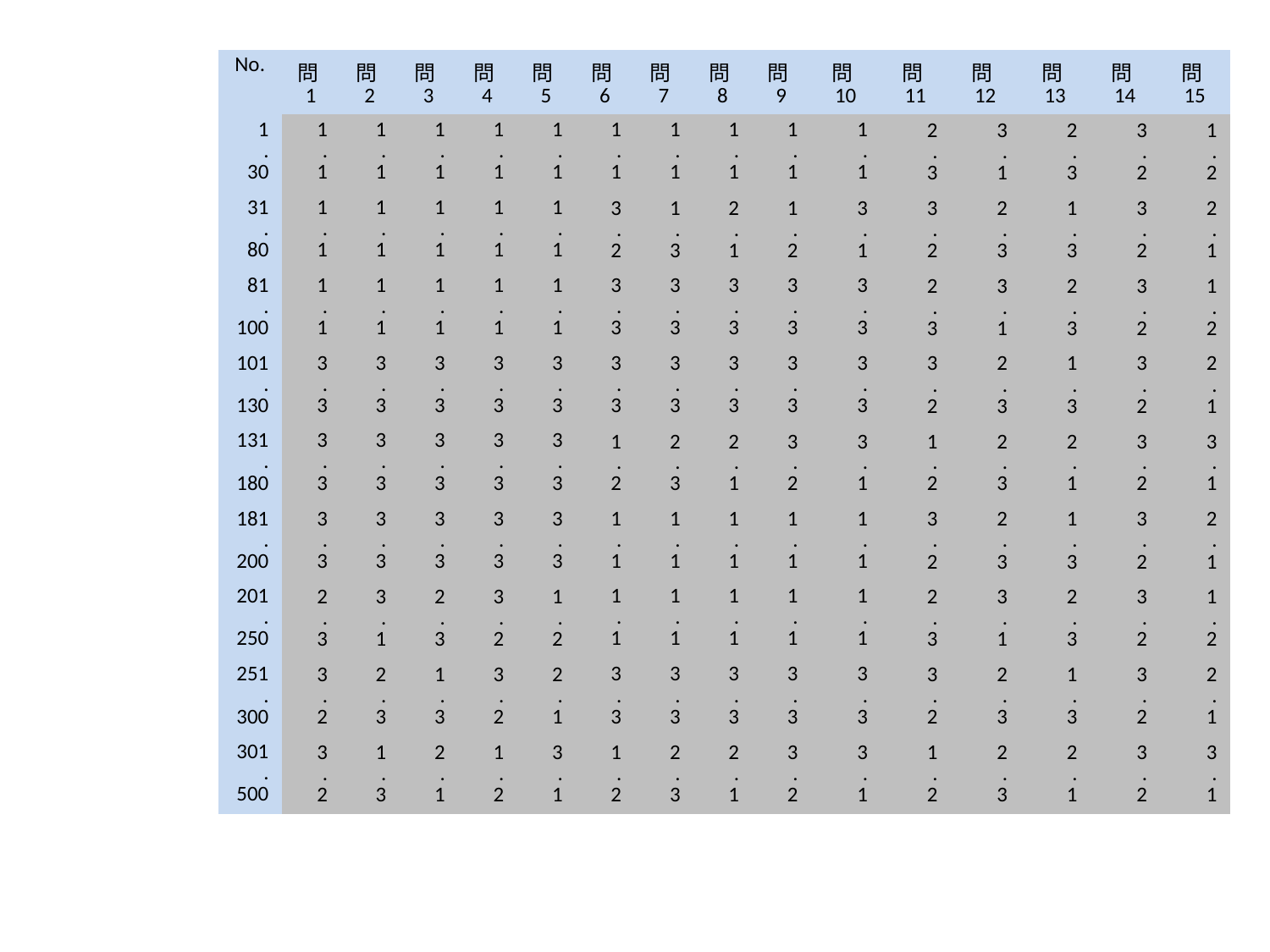

| No. | 問1 | 問2 | 問3 | 問4 | 問5 | 問6 | 問7 | 問8 | 問9 | 問10 | 問11 | 問12 | 問13 | 問14 | 問15 |
| --- | --- | --- | --- | --- | --- | --- | --- | --- | --- | --- | --- | --- | --- | --- | --- |
| 1 . 30 | 1 . 1 | 1 . 1 | 1 . 1 | 1 . 1 | 1 . 1 | 1 . 1 | 1 . 1 | 1 . 1 | 1 . 1 | 1 . 1 | 2 . 3 | 3 . 1 | 2 . 3 | 3 . 2 | 1 . 2 |
| 31 . 80 | 1 . 1 | 1 . 1 | 1 . 1 | 1 . 1 | 1 . 1 | 3 . 2 | 1 . 3 | 2 . 1 | 1 . 2 | 3 . 1 | 3 . 2 | 2 . 3 | 1 . 3 | 3 . 2 | 2 . 1 |
| 81 . 100 | 1 . 1 | 1 . 1 | 1 . 1 | 1 . 1 | 1 . 1 | 3 . 3 | 3 . 3 | 3 . 3 | 3 . 3 | 3 . 3 | 2 . 3 | 3 . 1 | 2 . 3 | 3 . 2 | 1 . 2 |
| 101 . 130 | 3 . 3 | 3 . 3 | 3 . 3 | 3 . 3 | 3 . 3 | 3 . 3 | 3 . 3 | 3 . 3 | 3 . 3 | 3 . 3 | 3 . 2 | 2 . 3 | 1 . 3 | 3 . 2 | 2 . 1 |
| 131 . 180 | 3 . 3 | 3 . 3 | 3 . 3 | 3 . 3 | 3 . 3 | 1 . 2 | 2 . 3 | 2 . 1 | 3 . 2 | 3 . 1 | 1 . 2 | 2 . 3 | 2 . 1 | 3 . 2 | 3 . 1 |
| 181 . 200 | 3 . 3 | 3 . 3 | 3 . 3 | 3 . 3 | 3 . 3 | 1 . 1 | 1 . 1 | 1 . 1 | 1 . 1 | 1 . 1 | 3 . 2 | 2 . 3 | 1 . 3 | 3 . 2 | 2 . 1 |
| 201 . 250 | 2 . 3 | 3 . 1 | 2 . 3 | 3 . 2 | 1 . 2 | 1 . 1 | 1 . 1 | 1 . 1 | 1 . 1 | 1 . 1 | 2 . 3 | 3 . 1 | 2 . 3 | 3 . 2 | 1 . 2 |
| 251 . 300 | 3 . 2 | 2 . 3 | 1 . 3 | 3 . 2 | 2 . 1 | 3 . 3 | 3 . 3 | 3 . 3 | 3 . 3 | 3 . 3 | 3 . 2 | 2 . 3 | 1 . 3 | 3 . 2 | 2 . 1 |
| 301 . 500 | 3 . 2 | 1 . 3 | 2 . 1 | 1 . 2 | 3 . 1 | 1 . 2 | 2 . 3 | 2 . 1 | 3 . 2 | 3 . 1 | 1 . 2 | 2 . 3 | 2 . 1 | 3 . 2 | 3 . 1 |